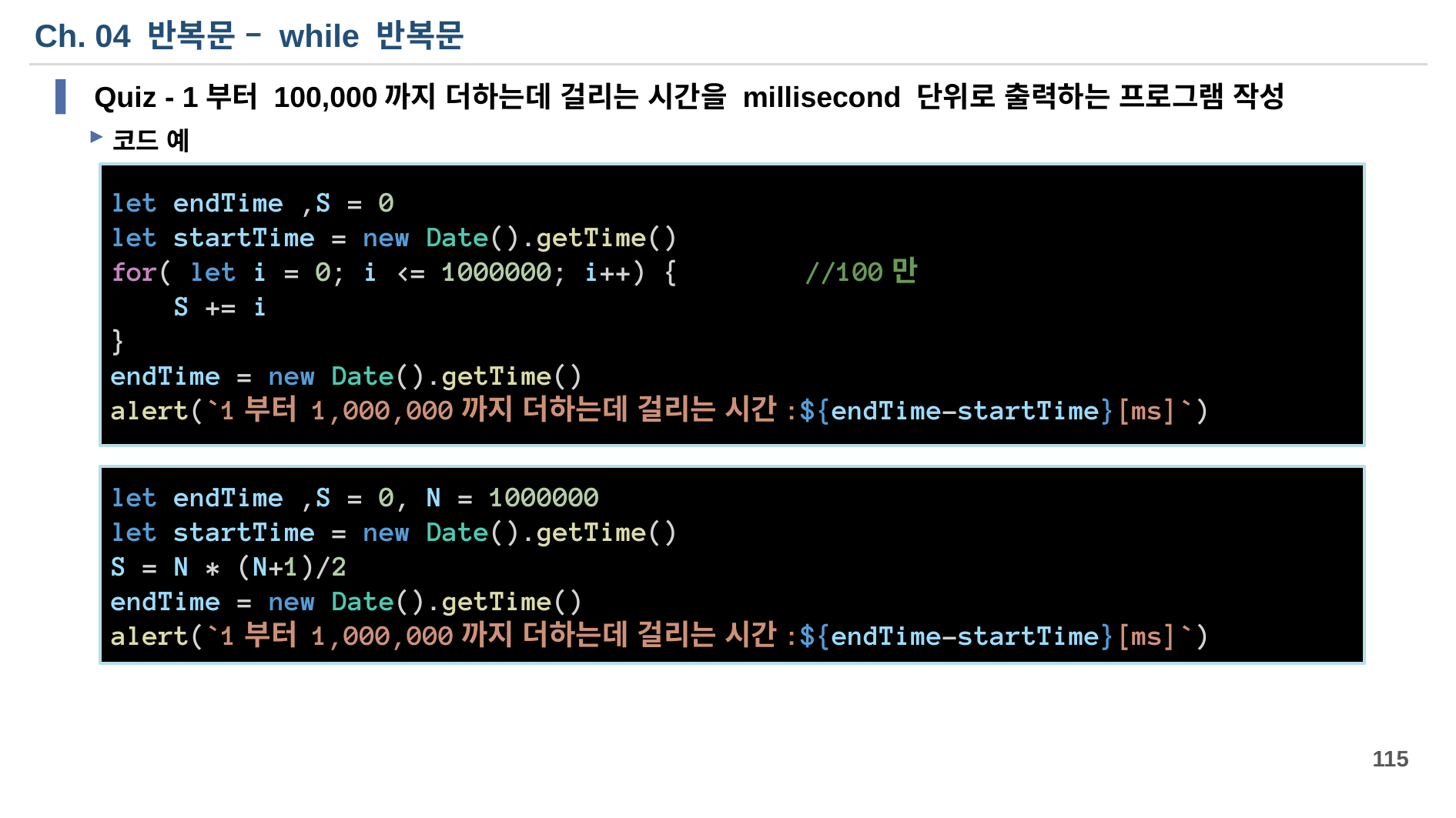

# Ch. 04 반복문 – while 반복문
 Quiz - 1부터 100,000까지 더하는데 걸리는 시간을 millisecond 단위로 출력하는 프로그램 작성
코드 예

let endTime ,S = 0
let startTime = new Date().getTime()
for( let i = 0; i <= 1000000; i++) {        //100만
    S += i
}
endTime = new Date().getTime()
alert(`1부터 1,000,000까지 더하는데 걸리는 시간:${endTime-startTime}[ms]`)
let endTime ,S = 0, N = 1000000
let startTime = new Date().getTime()
S = N * (N+1)/2
endTime = new Date().getTime()
alert(`1부터 1,000,000까지 더하는데 걸리는 시간:${endTime-startTime}[ms]`)
115